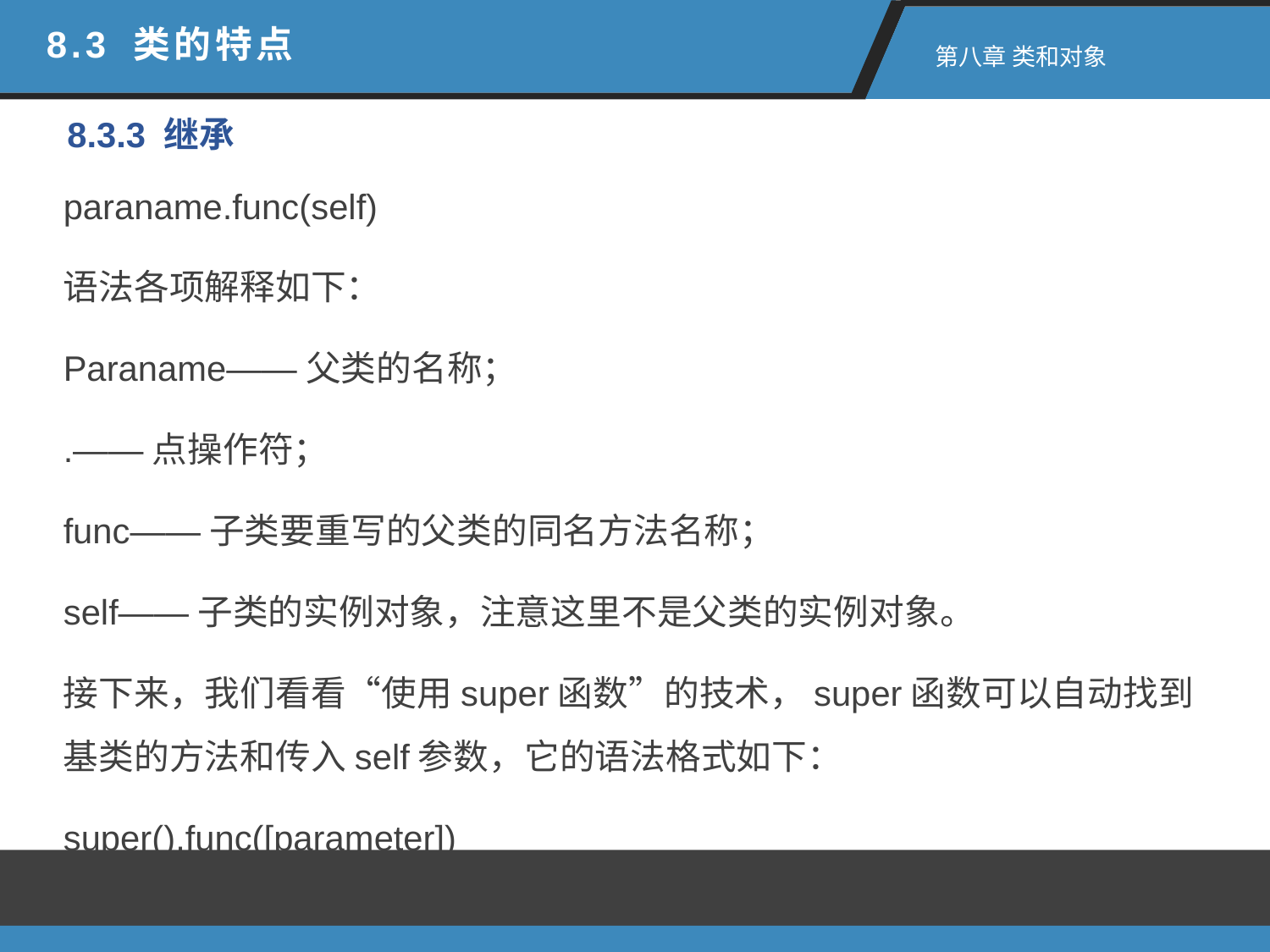

8.3 类的特点
  第八章 类和对象
8.3.3 继承
paraname.func(self)
语法各项解释如下：
Paraname——父类的名称；
.——点操作符；
func——子类要重写的父类的同名方法名称；
self——子类的实例对象，注意这里不是父类的实例对象。
接下来，我们看看“使用super函数”的技术，super函数可以自动找到基类的方法和传入self参数，它的语法格式如下：
super().func([parameter])